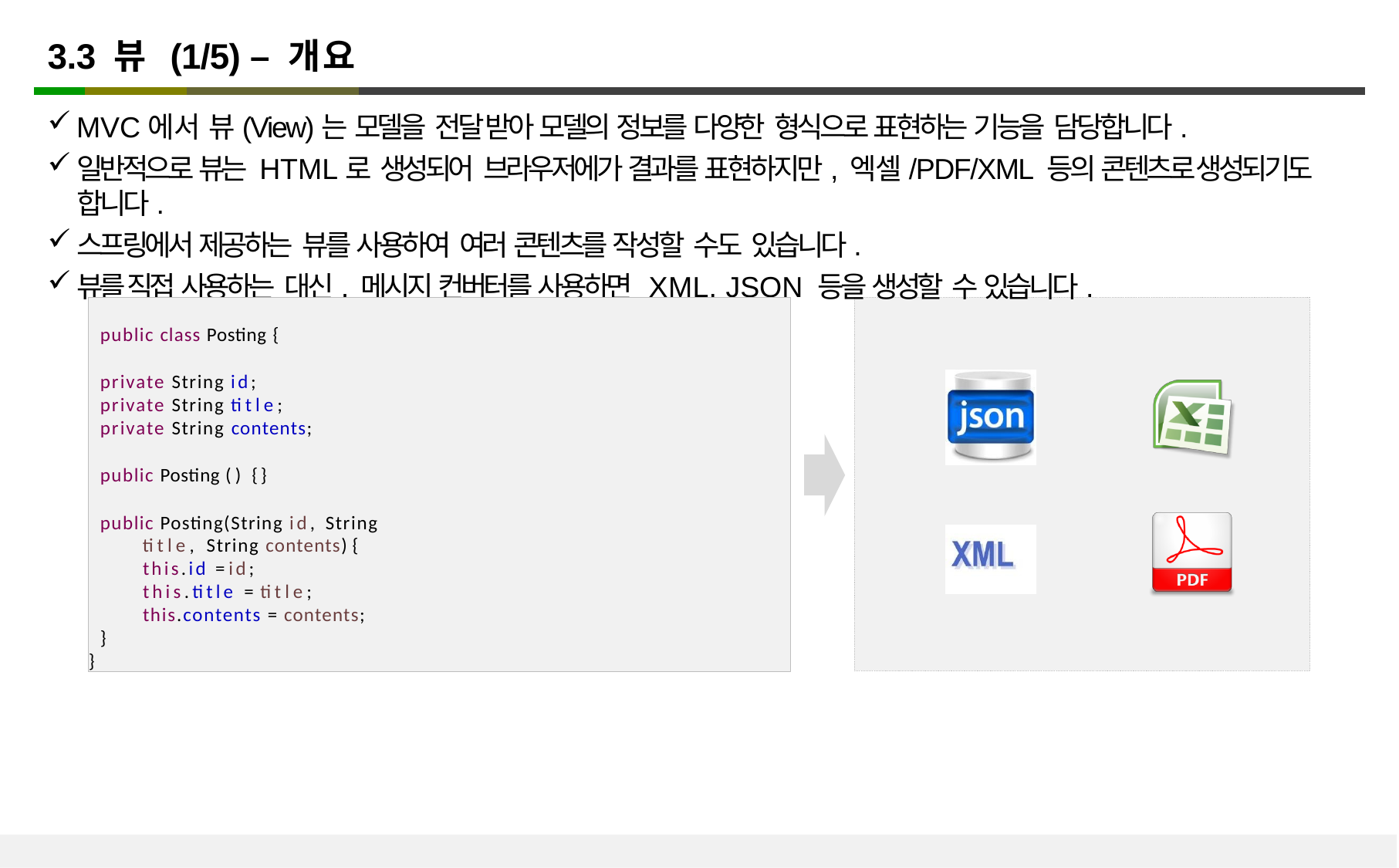

# 3.3 뷰 (1/5) – 개요
MVC에서 뷰(View)는 모델을 전달 받아 모델의  정보를  다양한  형식으로 표현하는  기능을 담당합니다.
일반적으로 뷰는 HTML로 생성되어 브라우저에가 결과를 표현하지만, 엑셀/PDF/XML 등의 콘텐츠로 생성되기도 합니다.
스프링에서 제공하는  뷰를 사용하여 여러 콘텐츠를 작성할  수도 있습니다.
뷰를 직접 사용하는 대신, 메시지 컨버터를  사용하면  XML, JSON 등을 생성할 수 있습니다.

public class Posting {

private String id;
private String title;
private String contents;

public Posting () {}

public Posting(String id, String title, String contents) {
this.id = id;
this.title = title;
this.contents = contents;
}
}